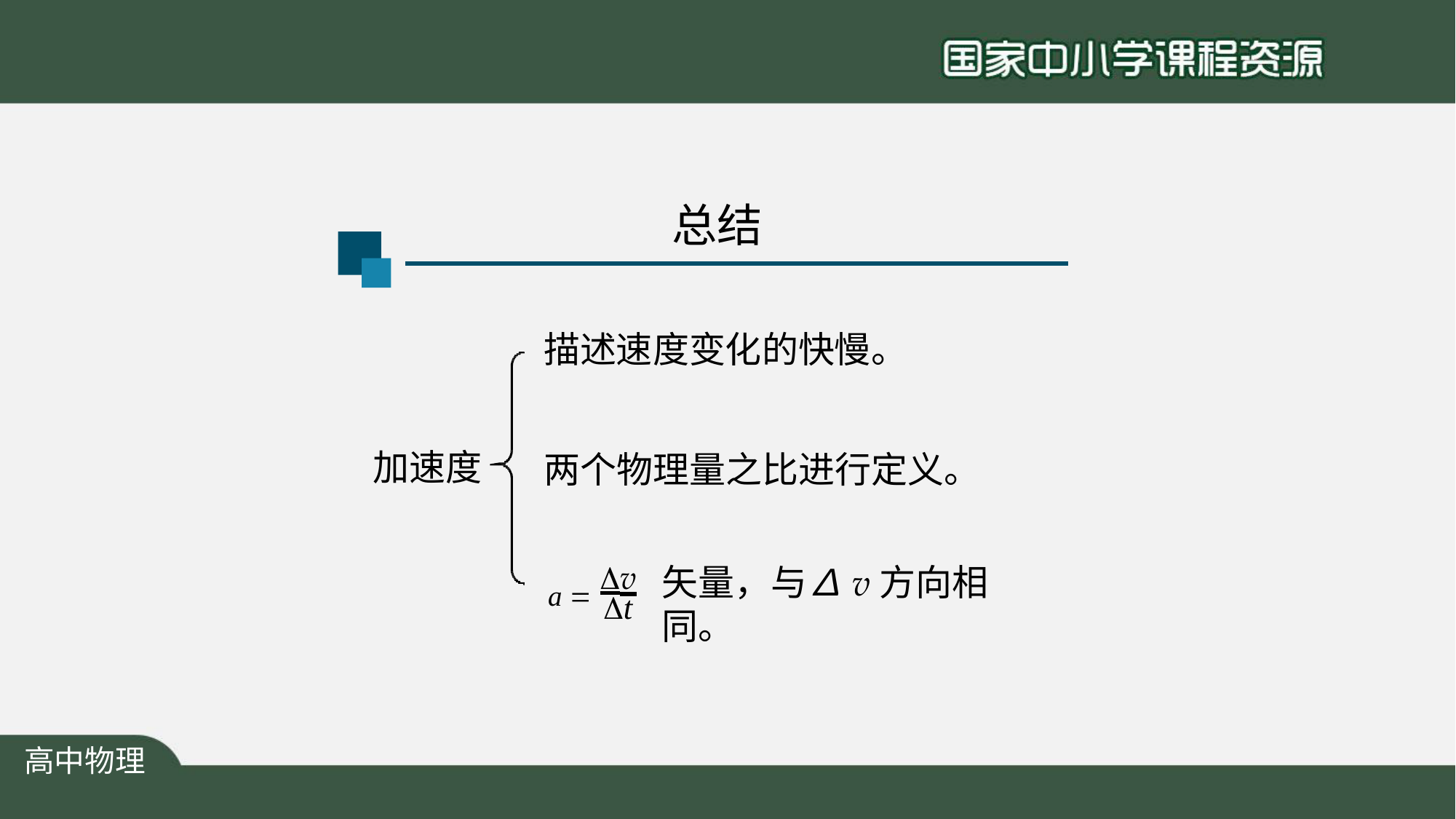

# 总结

描述速度变化的快慢。

加速度
两个物理量之比进行定义。
a = Δv
矢量，与∆v方向相同。
Δt
高中物理